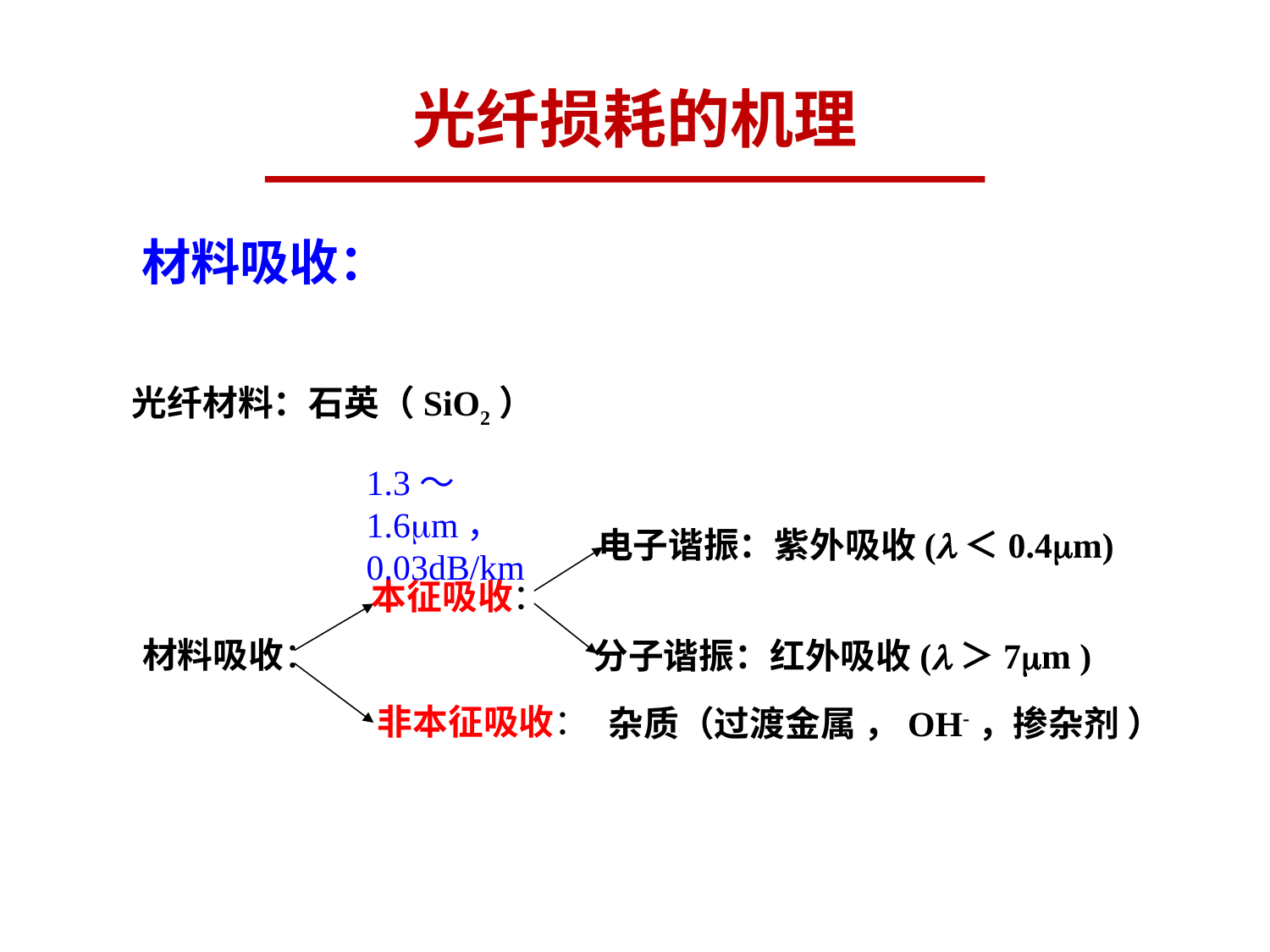

# 光纤损耗的机理

材料吸收：
光纤材料：石英（SiO2）
1.3～1.6μm，
0.03dB/km
电子谐振：紫外吸收(λ＜0.4μm)

本征吸收：

材料吸收：
分子谐振：红外吸收(λ＞7μm )

非本征吸收：
杂质（过渡金属 ，OH-，掺杂剂 ）